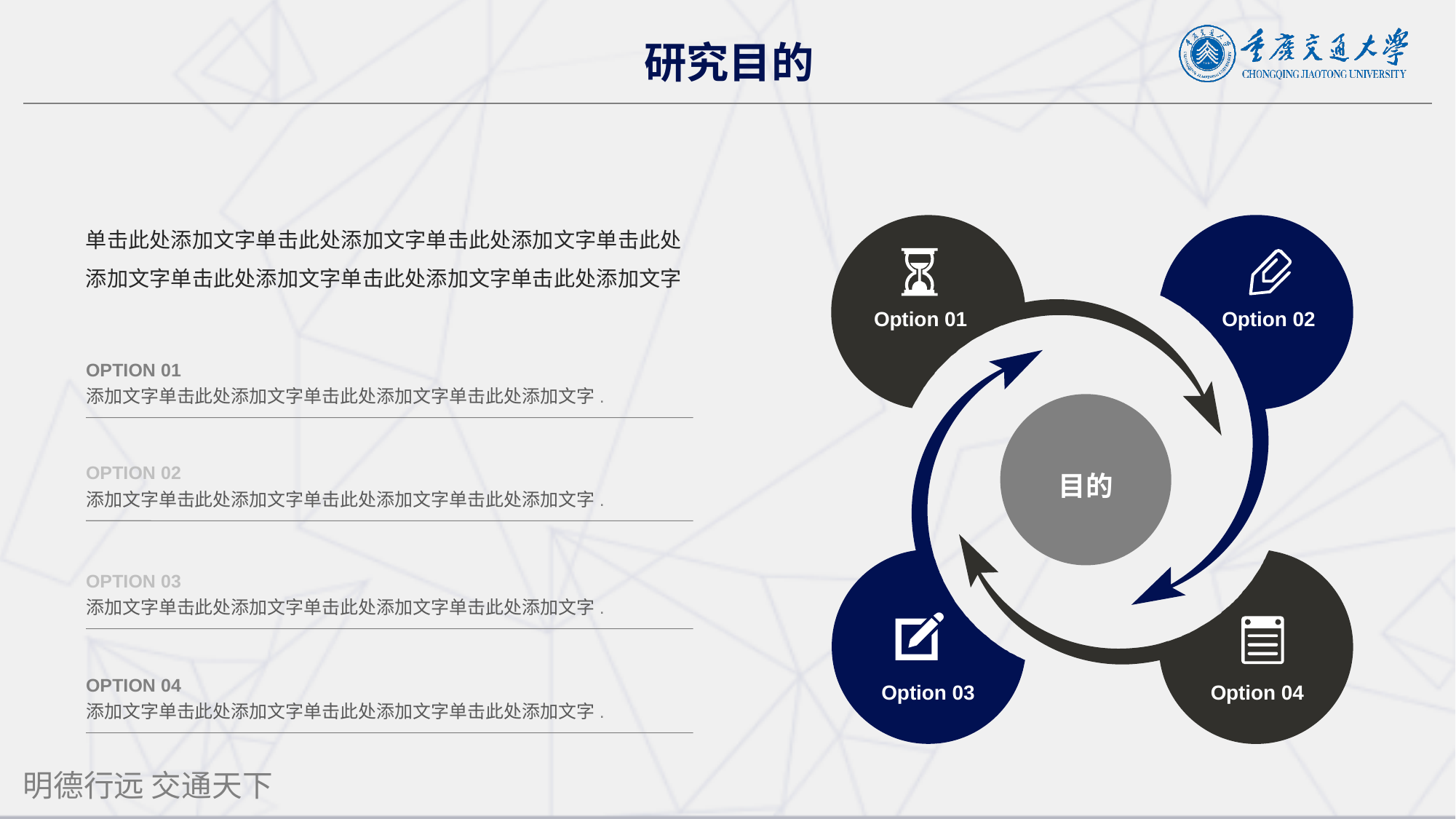

研究目的
单击此处添加文字单击此处添加文字单击此处添加文字单击此处添加文字单击此处添加文字单击此处添加文字单击此处添加文字

Option 01
Option 02

OPTION 01
添加文字单击此处添加文字单击此处添加文字单击此处添加文字.

OPTION 02
添加文字单击此处添加文字单击此处添加文字单击此处添加文字.
目的

OPTION 03
添加文字单击此处添加文字单击此处添加文字单击此处添加文字.

OPTION 04
添加文字单击此处添加文字单击此处添加文字单击此处添加文字.
Option 03
Option 04